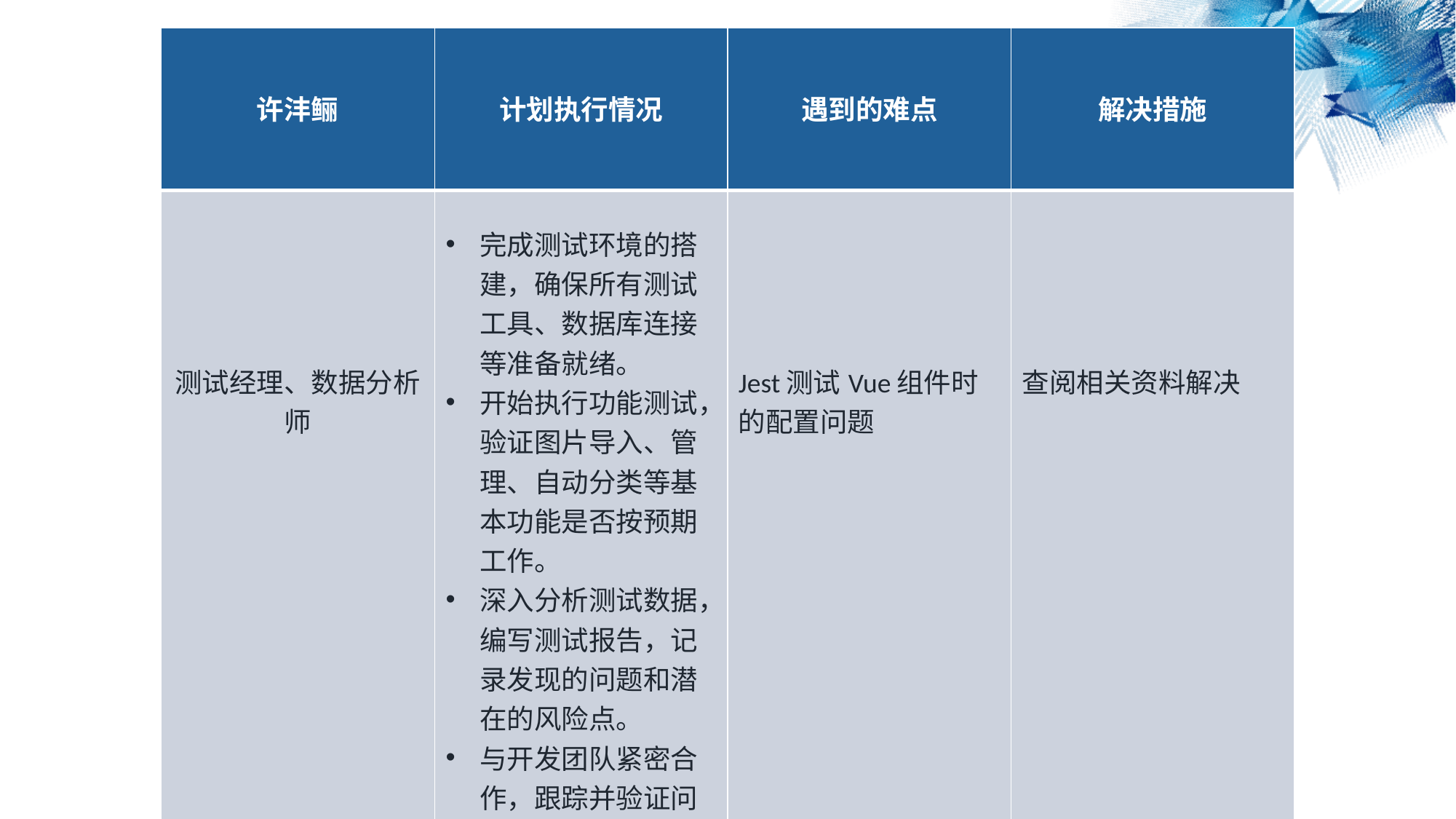

| 许沣鲡 | 计划执行情况 | 遇到的难点 | 解决措施 |
| --- | --- | --- | --- |
| 测试经理、数据分析师 | 完成测试环境的搭建，确保所有测试工具、数据库连接等准备就绪。 开始执行功能测试，验证图片导入、管理、自动分类等基本功能是否按预期工作。 深入分析测试数据，编写测试报告，记录发现的问题和潜在的风险点。 与开发团队紧密合作，跟踪并验证问题修复情况。 | Jest测试Vue组件时的配置问题 | 查阅相关资料解决 |